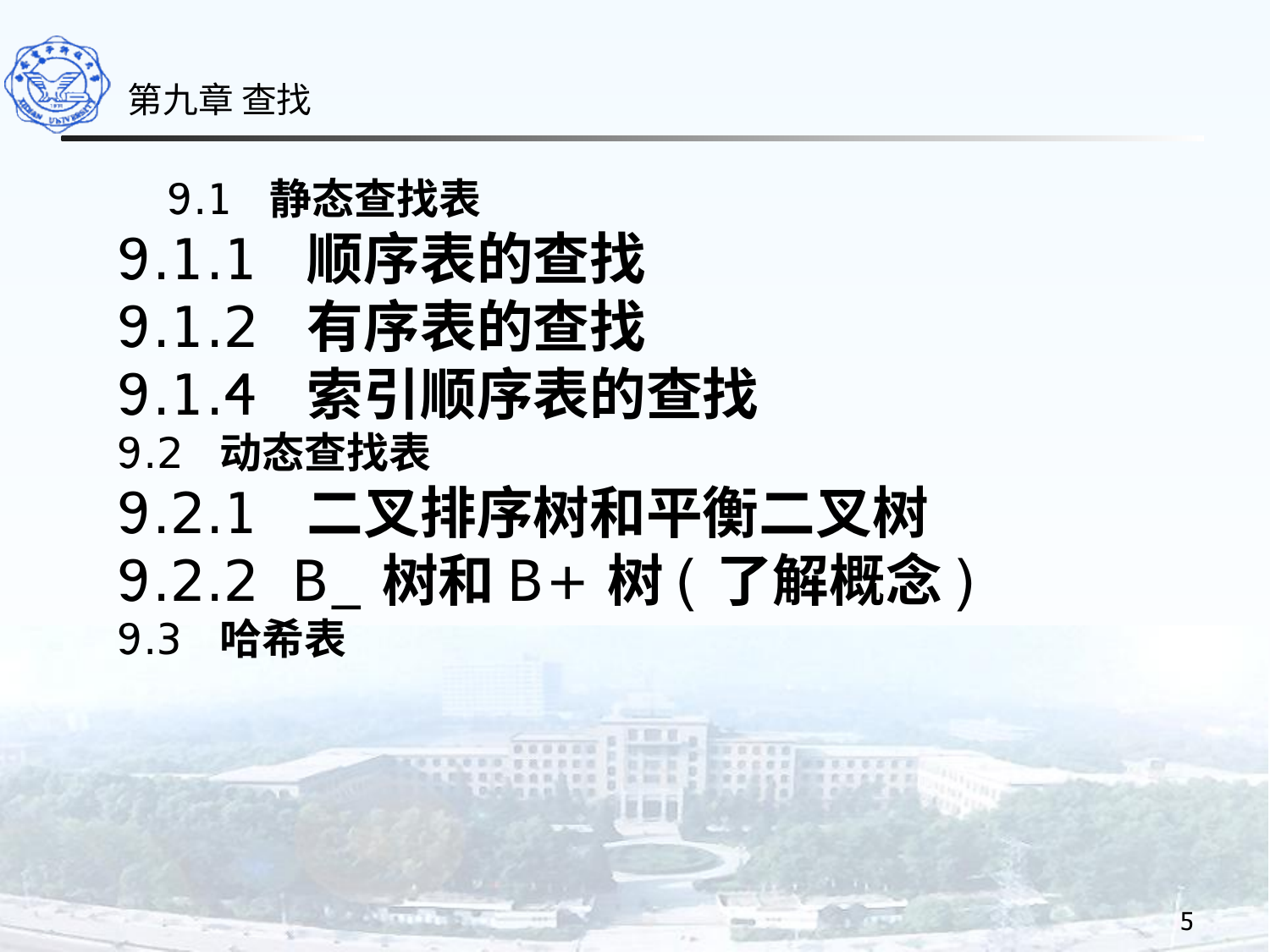

第九章 查找
    9.1  静态查找表
9.1.1  顺序表的查找
9.1.2  有序表的查找
9.1.4  索引顺序表的查找
9.2  动态查找表
9.2.1  二叉排序树和平衡二叉树
9.2.2  B_树和B+树(了解概念)
9.3  哈希表
5